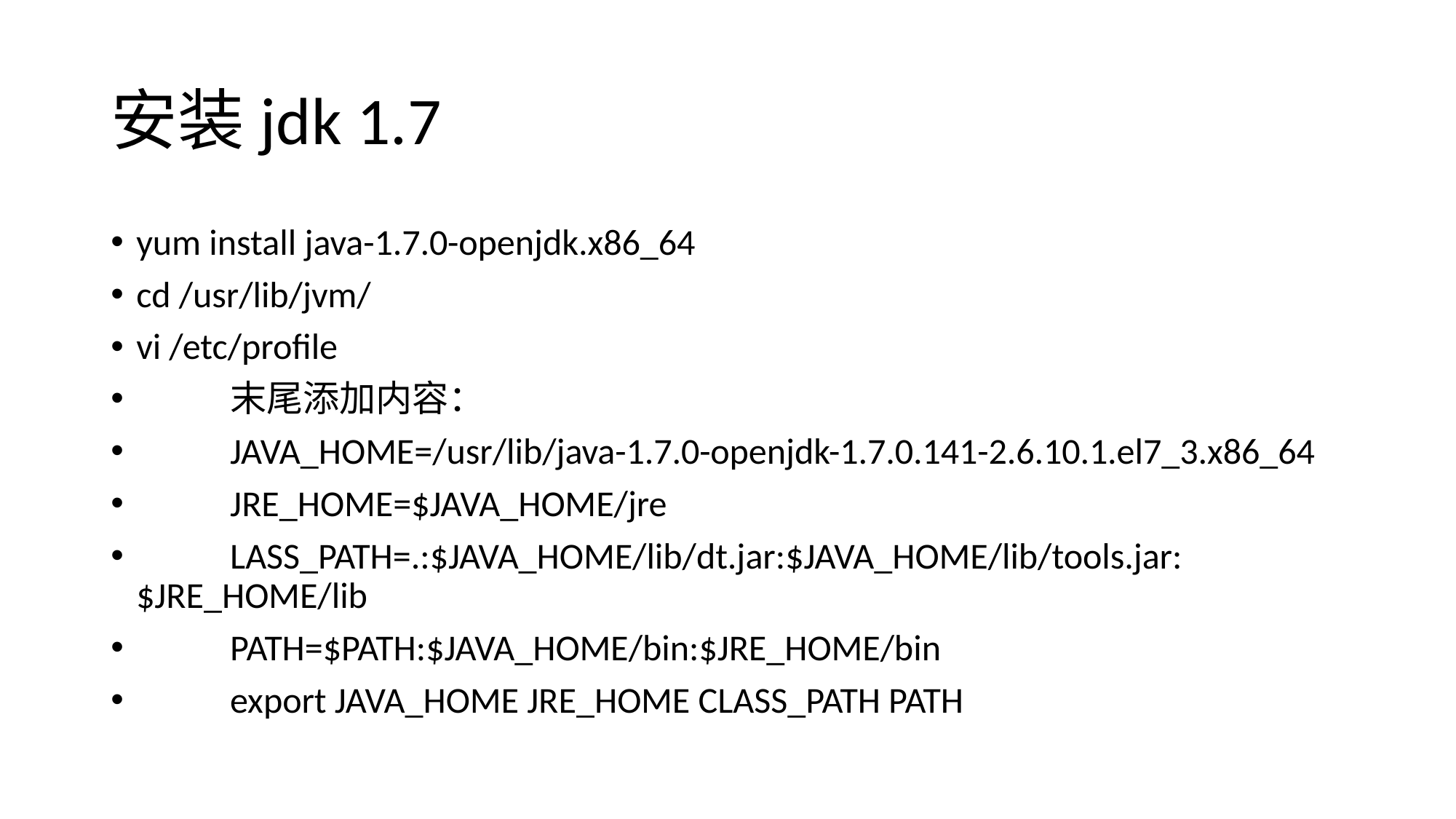

# 安装jdk 1.7
yum install java-1.7.0-openjdk.x86_64
cd /usr/lib/jvm/
vi /etc/profile
	末尾添加内容：
	JAVA_HOME=/usr/lib/java-1.7.0-openjdk-1.7.0.141-2.6.10.1.el7_3.x86_64
	JRE_HOME=$JAVA_HOME/jre
	LASS_PATH=.:$JAVA_HOME/lib/dt.jar:$JAVA_HOME/lib/tools.jar:$JRE_HOME/lib
	PATH=$PATH:$JAVA_HOME/bin:$JRE_HOME/bin
	export JAVA_HOME JRE_HOME CLASS_PATH PATH